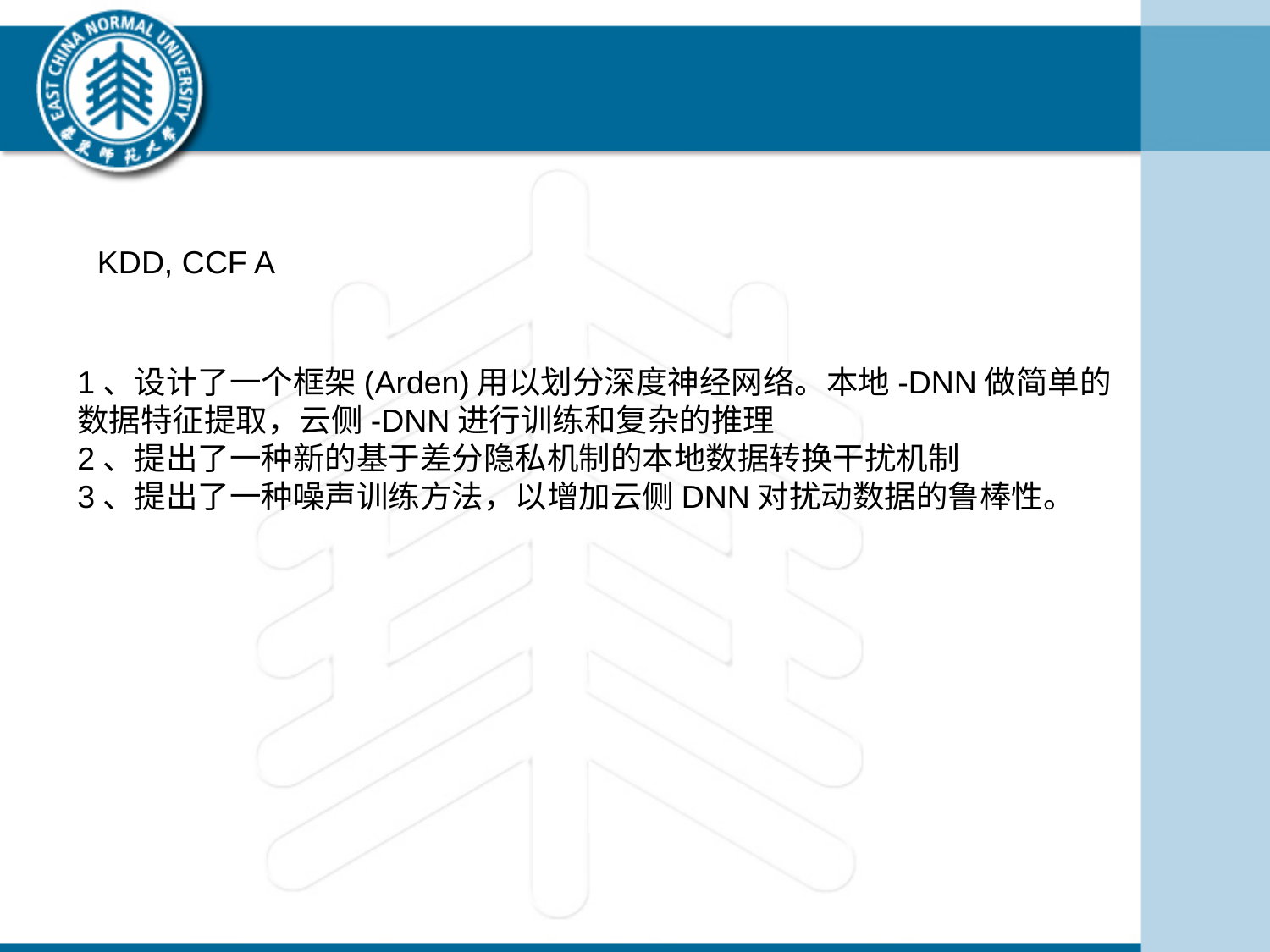

KDD, CCF A
1、设计了一个框架(Arden)用以划分深度神经网络。本地-DNN做简单的数据特征提取，云侧-DNN进行训练和复杂的推理
2、提出了一种新的基于差分隐私机制的本地数据转换干扰机制
3、提出了一种噪声训练方法，以增加云侧DNN对扰动数据的鲁棒性。